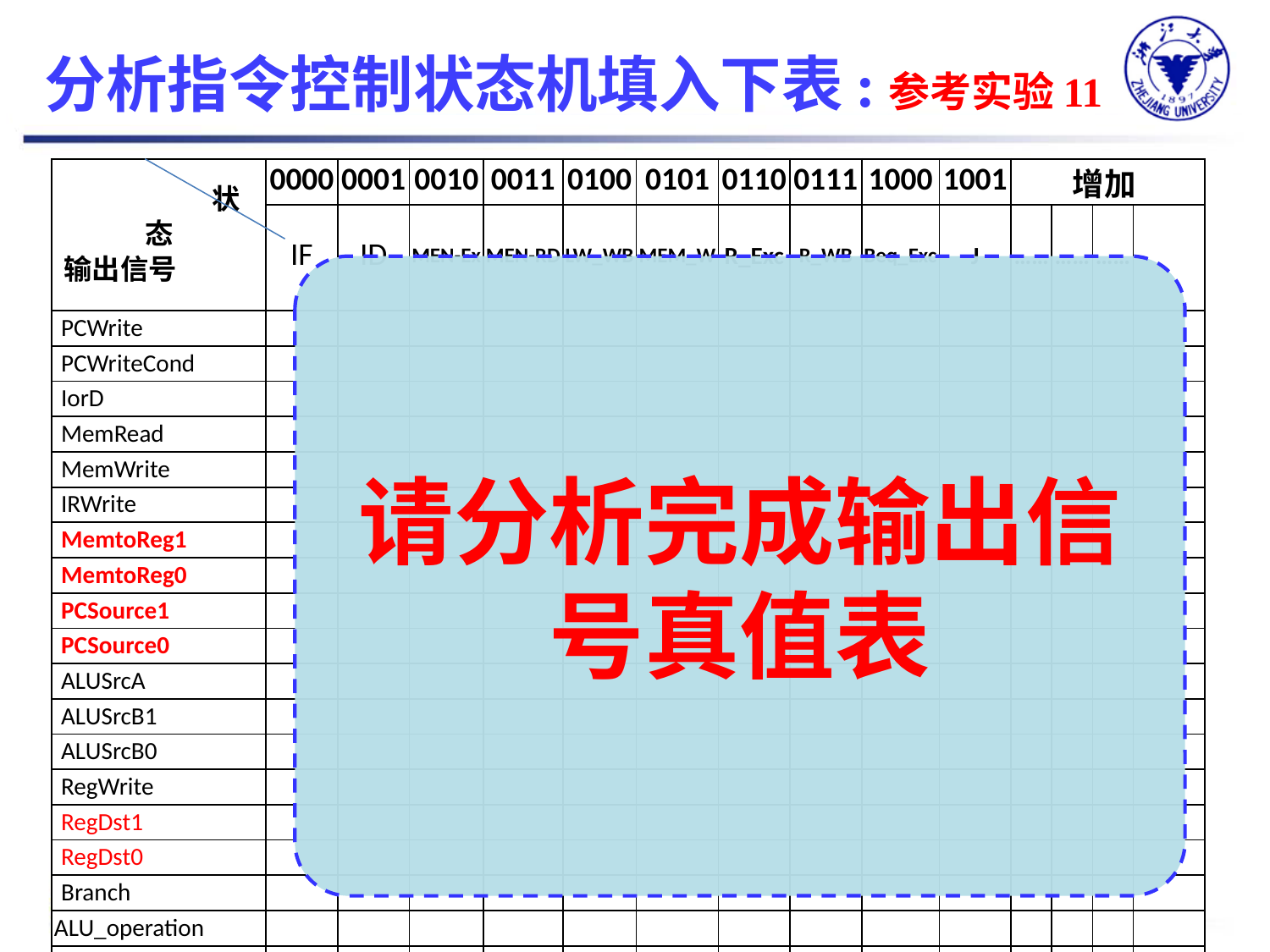

# 分析指令控制状态机填入下表:参考实验11
| 状态 输出信号 | 0000 | 0001 | 0010 | 0011 | 0100 | 0101 | 0110 | 0111 | 1000 | 1001 | 增加 |  |  |  |
| --- | --- | --- | --- | --- | --- | --- | --- | --- | --- | --- | --- | --- | --- | --- |
|  | IF | ID | MEN-Ex | MEN-RD | LW\_WB | MEM\_W | R\_Exc | R\_WB | Beq\_Exc | J | …… | …… | …… |  |
| PCWrite |  |  |  |  |  |  |  |  |  |  |  |  |  |  |
| PCWriteCond |  |  |  |  |  |  |  |  |  |  |  |  |  |  |
| IorD |  |  |  |  |  |  |  |  |  |  |  |  |  |  |
| MemRead |  |  |  |  |  |  |  |  |  |  |  |  |  |  |
| MemWrite |  |  |  |  |  |  |  |  |  |  |  |  |  |  |
| IRWrite |  |  |  |  |  |  |  |  |  |  |  |  |  |  |
| MemtoReg1 |  |  |  |  |  |  |  |  |  |  |  |  |  |  |
| MemtoReg0 |  |  |  |  |  |  |  |  |  |  |  |  |  |  |
| PCSource1 |  |  |  |  |  |  |  |  |  |  |  |  |  |  |
| PCSource0 |  |  |  |  |  |  |  |  |  |  |  |  |  |  |
| ALUSrcA |  |  |  |  |  |  |  |  |  |  |  |  |  |  |
| ALUSrcB1 |  |  |  |  |  |  |  |  |  |  |  |  |  |  |
| ALUSrcB0 |  |  |  |  |  |  |  |  |  |  |  |  |  |  |
| RegWrite |  |  |  |  |  |  |  |  |  |  |  |  |  |  |
| RegDst1 |  |  |  |  |  |  |  |  |  |  |  |  |  |  |
| RegDst0 |  |  |  |  |  |  |  |  |  |  |  |  |  |  |
| Branch |  |  |  |  |  |  |  |  |  |  |  |  |  |  |
| ALU\_operation |  |  |  |  |  |  |  |  |  |  |  |  |  |  |
| MEM\_IO |  |  |  |  |  |  |  |  |  |  |  |  |  |  |
| …… |  |  |  |  |  |  |  |  |  |  |  |  |  |  |
请分析完成输出信号真值表